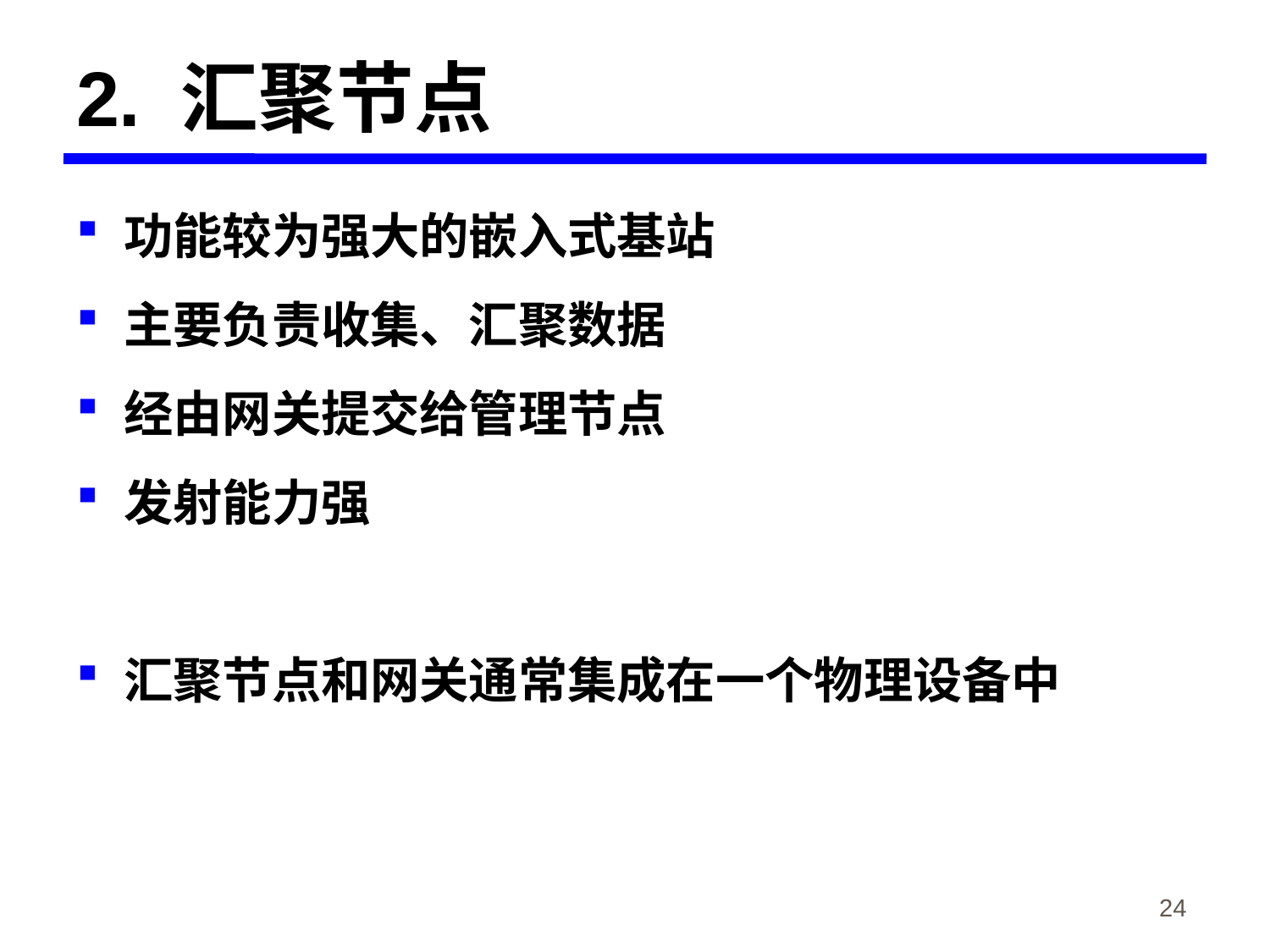

# 2. 汇聚节点
功能较为强大的嵌入式基站
主要负责收集、汇聚数据
经由网关提交给管理节点
发射能力强

汇聚节点和网关通常集成在一个物理设备中

《物联网概论》-韩毅刚
24